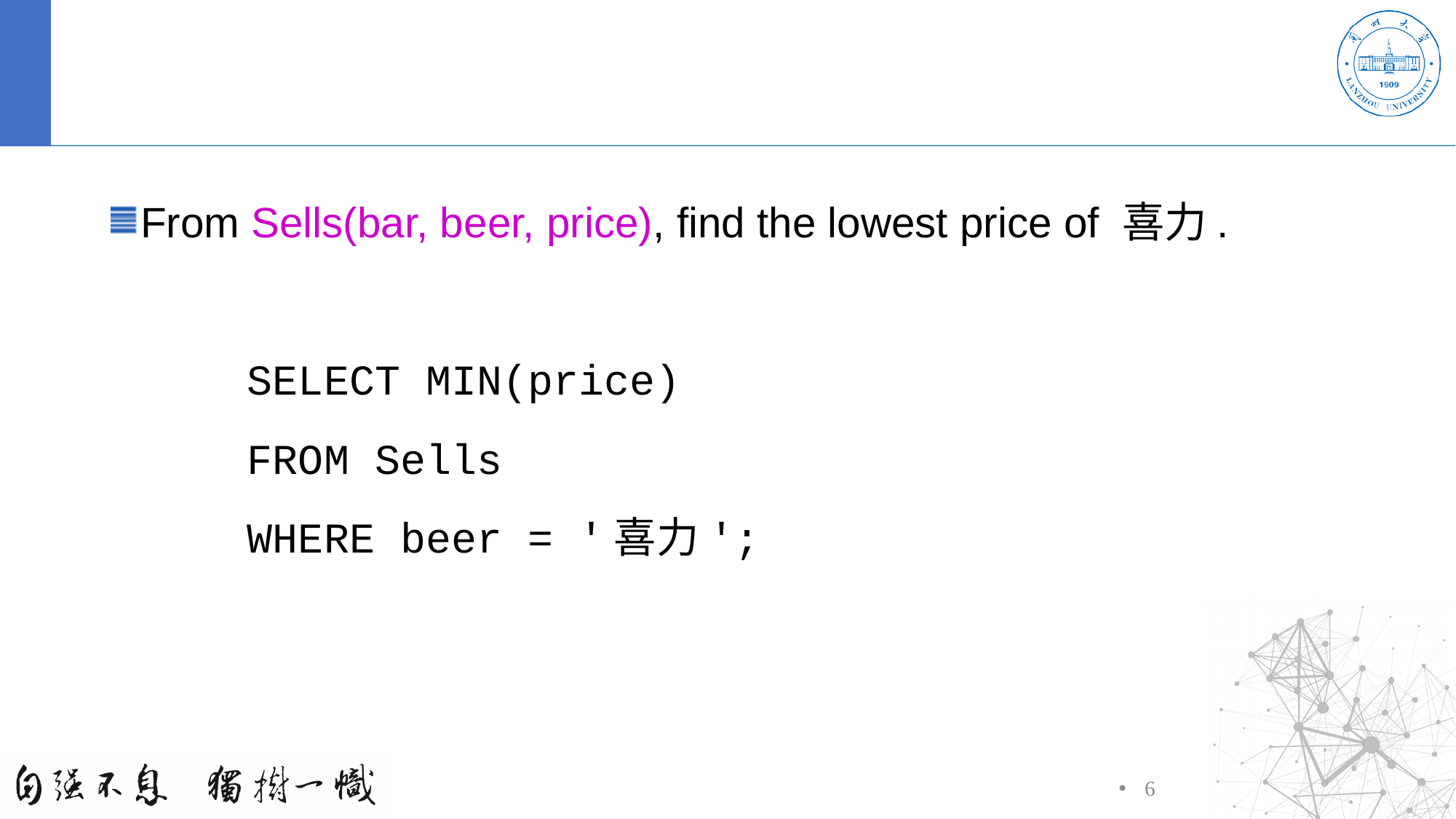

#
From Sells(bar, beer, price), find the lowest price of 喜力.

		SELECT MIN(price)
		FROM Sells
		WHERE beer = '喜力';
6